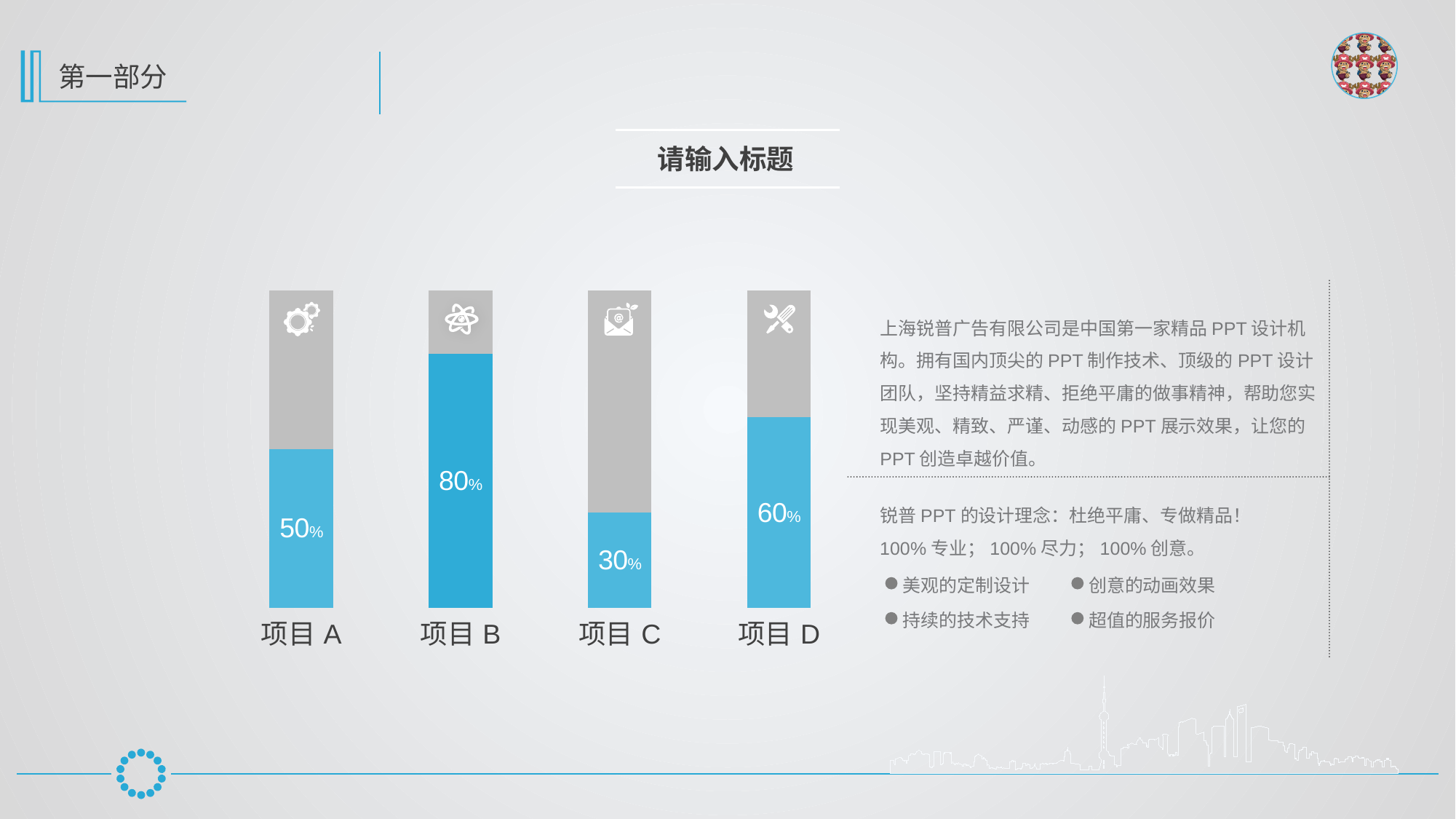

请输入标题

### Chart

| Category | 固定 | 修改值 |
|---|---|---|
| 项目A | 1.0 | 0.5 |
| 项目B | 1.0 | 0.8 |
| 项目C | 1.0 | 0.3 |
| 项目D | 1.0 | 0.6 |
上海锐普广告有限公司是中国第一家精品PPT设计机构。拥有国内顶尖的PPT制作技术、顶级的PPT设计团队，坚持精益求精、拒绝平庸的做事精神，帮助您实现美观、精致、严谨、动感的PPT展示效果，让您的PPT创造卓越价值。

锐普PPT的设计理念：杜绝平庸、专做精品！
100%专业；100%尽力；100%创意。
美观的定制设计

创意的动画效果

持续的技术支持

超值的服务报价

7